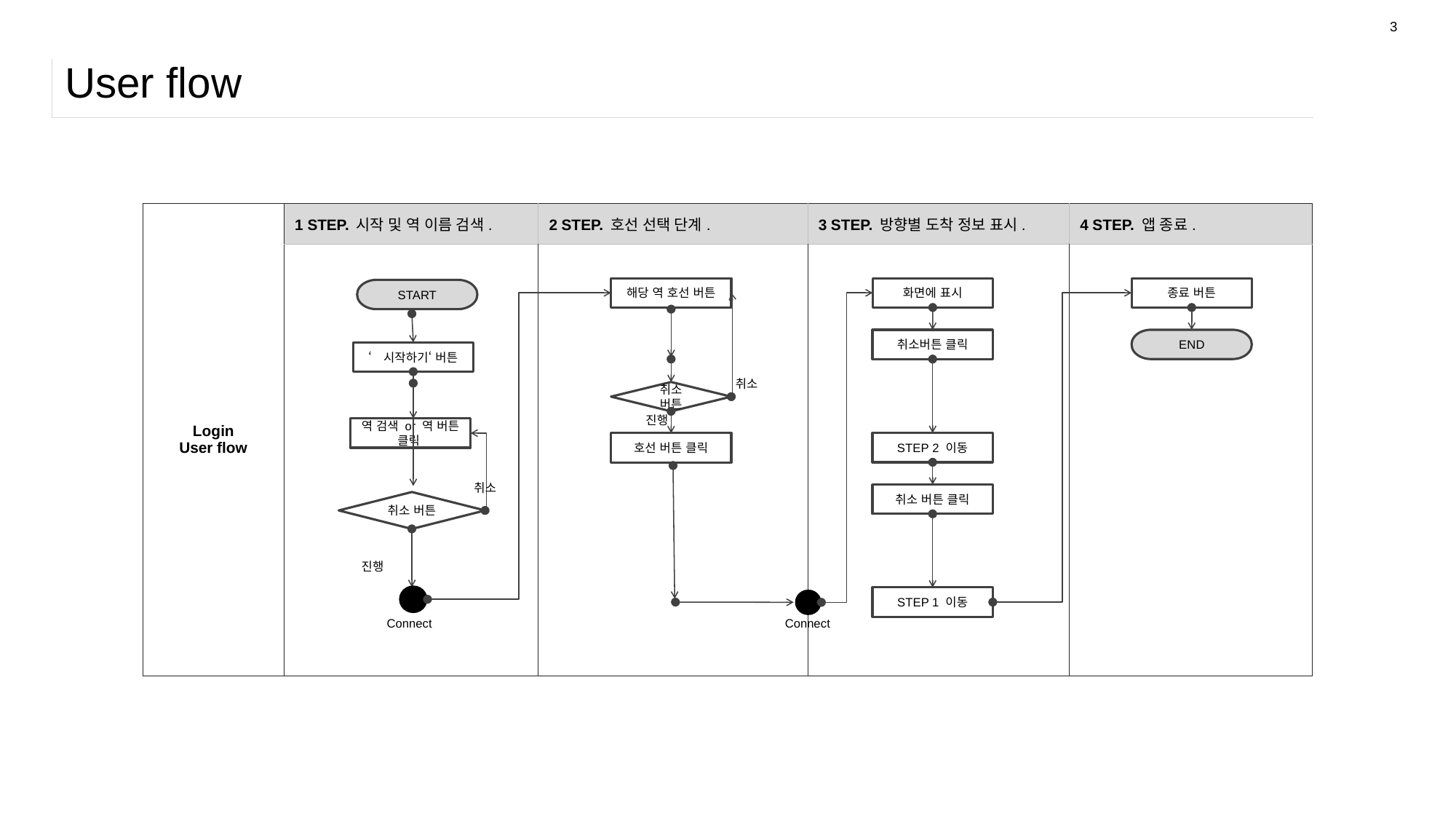

3
# User flow
| Login User flow | 1 STEP. 시작 및 역 이름 검색. | 2 STEP. 호선 선택 단계. | 3 STEP. 방향별 도착 정보 표시. | 4 STEP. 앱 종료. |
| --- | --- | --- | --- | --- |
|  |  |  |  |  |
해당 역 호선 버튼
화면에 표시
종료 버튼
START
취소버튼 클릭
END
‘시작하기‘ 버튼
취소
취소 버튼
진행
역 검색 or 역 버튼 클릭
STEP 2 이동
호선 버튼 클릭
취소
취소 버튼 클릭
취소 버튼
진행

STEP 1 이동

Connect
Connect